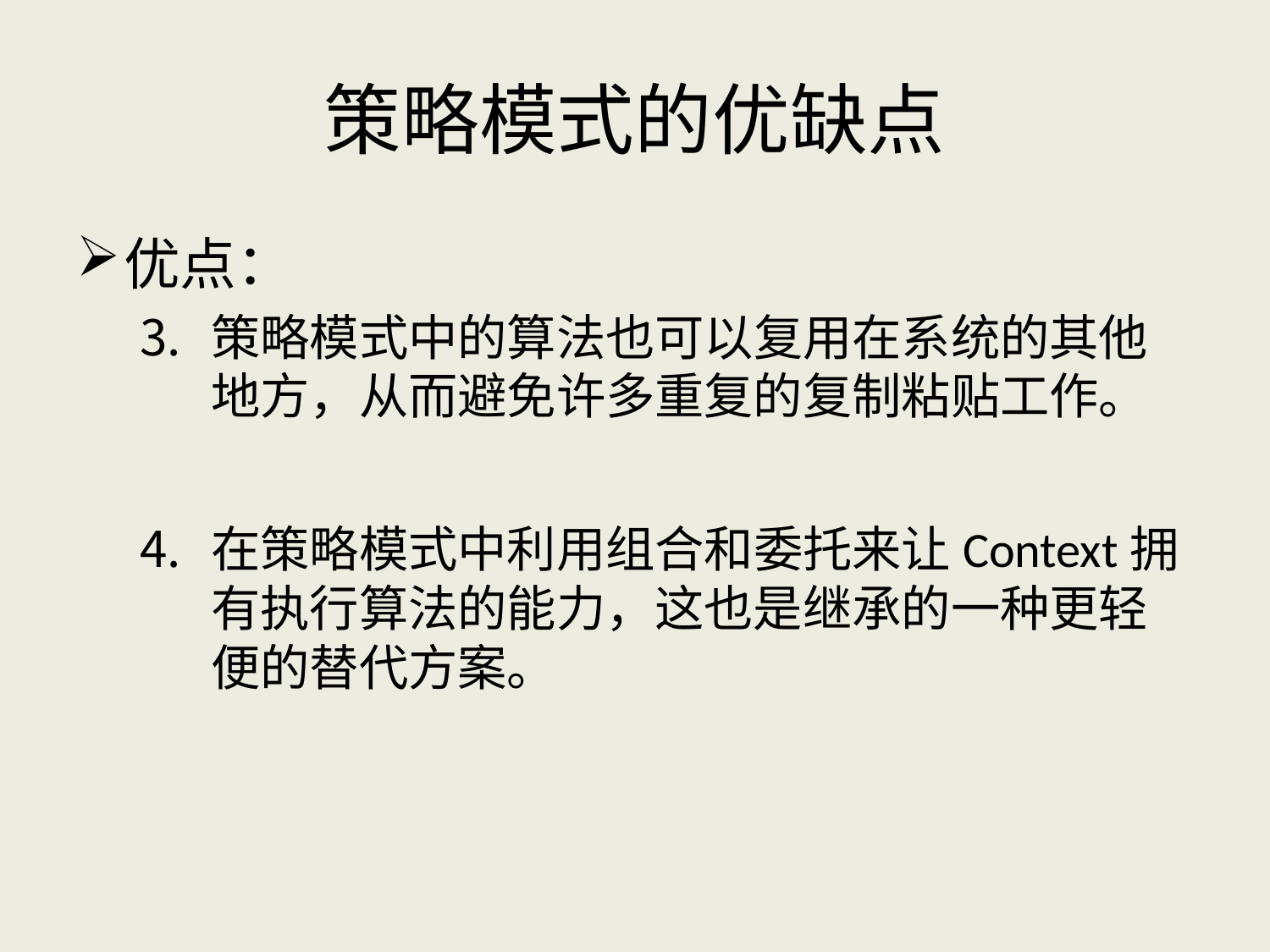

# 策略模式的优缺点
优点：
策略模式中的算法也可以复用在系统的其他地方，从而避免许多重复的复制粘贴工作。

在策略模式中利用组合和委托来让Context拥有执行算法的能力，这也是继承的一种更轻便的替代方案。